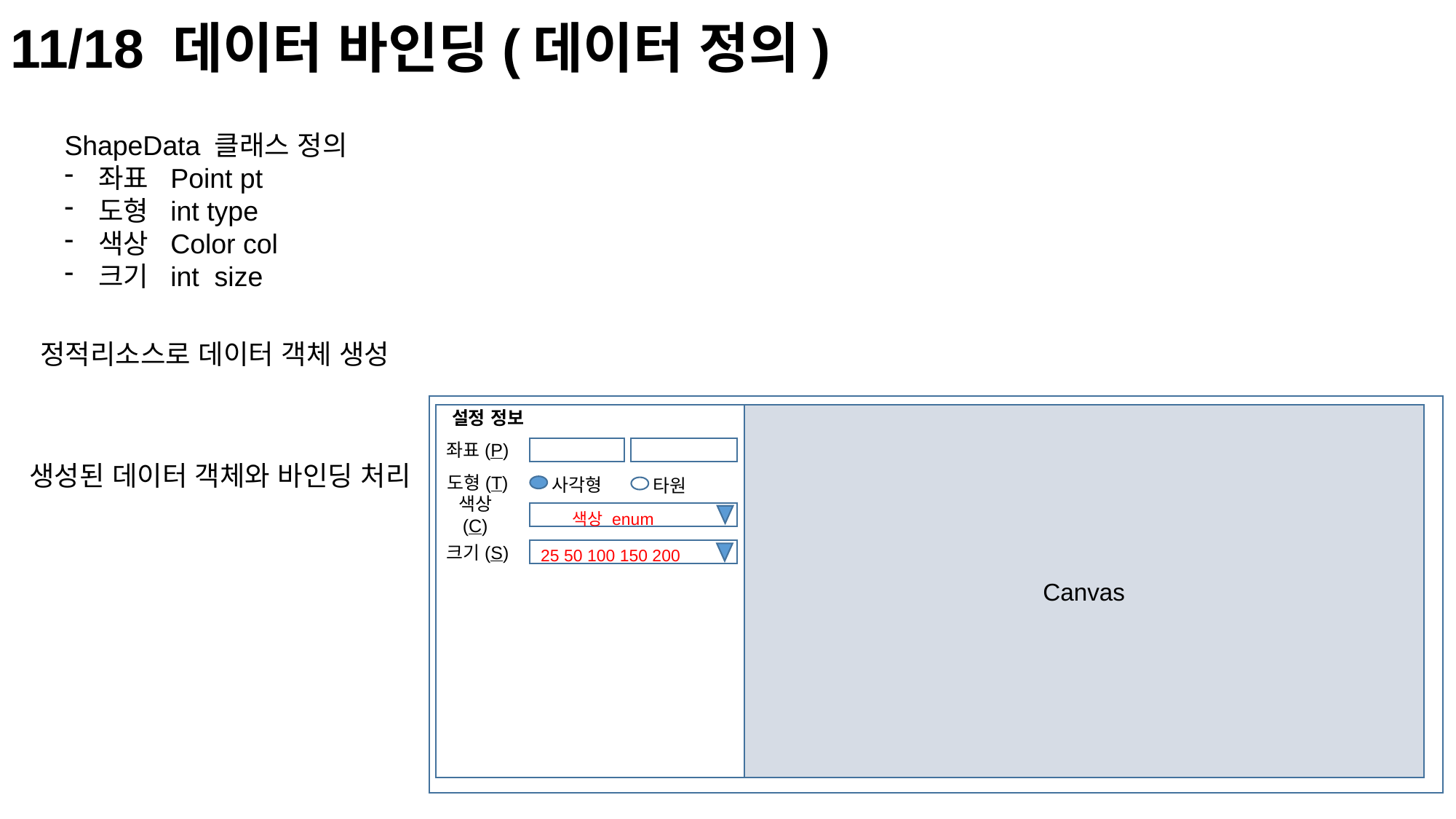

11/18 데이터 바인딩(데이터 정의)
ShapeData 클래스 정의
좌표  Point pt
도형  int type
색상  Color col
크기  int  size
정적리소스로 데이터 객체 생성

Canvas
설정 정보
좌표(P)

사각형
타원
도형(T)

색상(C)

색상 enum

25 50 100 150 200
크기(S)

생성된 데이터 객체와 바인딩 처리